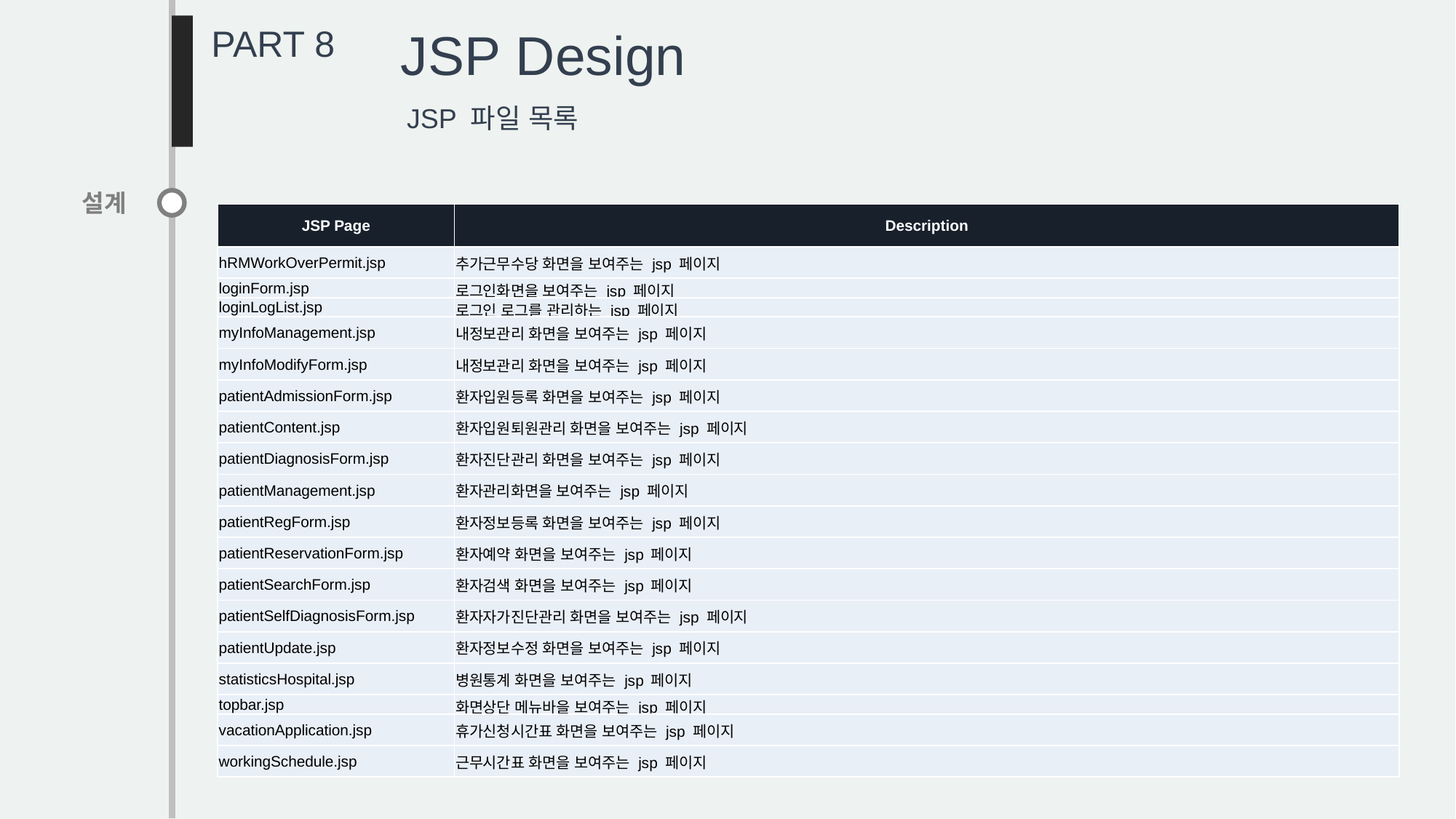

PART 8
JSP Design

JSP 파일 목록

설계

| JSP Page | Description |
| --- | --- |
| hRMWorkOverPermit.jsp | 추가근무수당 화면을 보여주는 jsp 페이지 |
| loginForm.jsp | 로그인화면을 보여주는 jsp 페이지 |
| loginLogList.jsp | 로그인 로그를 관리하는 jsp 페이지 |
| myInfoManagement.jsp | 내정보관리 화면을 보여주는 jsp 페이지 |
| myInfoModifyForm.jsp | 내정보관리 화면을 보여주는 jsp 페이지 |
| patientAdmissionForm.jsp | 환자입원등록 화면을 보여주는 jsp 페이지 |
| patientContent.jsp | 환자입원퇴원관리 화면을 보여주는 jsp 페이지 |
| patientDiagnosisForm.jsp | 환자진단관리 화면을 보여주는 jsp 페이지 |
| patientManagement.jsp | 환자관리화면을 보여주는 jsp 페이지 |
| patientRegForm.jsp | 환자정보등록 화면을 보여주는 jsp 페이지 |
| patientReservationForm.jsp | 환자예약 화면을 보여주는 jsp 페이지 |
| patientSearchForm.jsp | 환자검색 화면을 보여주는 jsp 페이지 |
| patientSelfDiagnosisForm.jsp | 환자자가진단관리 화면을 보여주는 jsp 페이지 |
| patientUpdate.jsp | 환자정보수정 화면을 보여주는 jsp 페이지 |
| statisticsHospital.jsp | 병원통계 화면을 보여주는 jsp 페이지 |
| topbar.jsp | 화면상단 메뉴바을 보여주는 jsp 페이지 |
| vacationApplication.jsp | 휴가신청시간표 화면을 보여주는 jsp 페이지 |
| workingSchedule.jsp | 근무시간표 화면을 보여주는 jsp 페이지 |